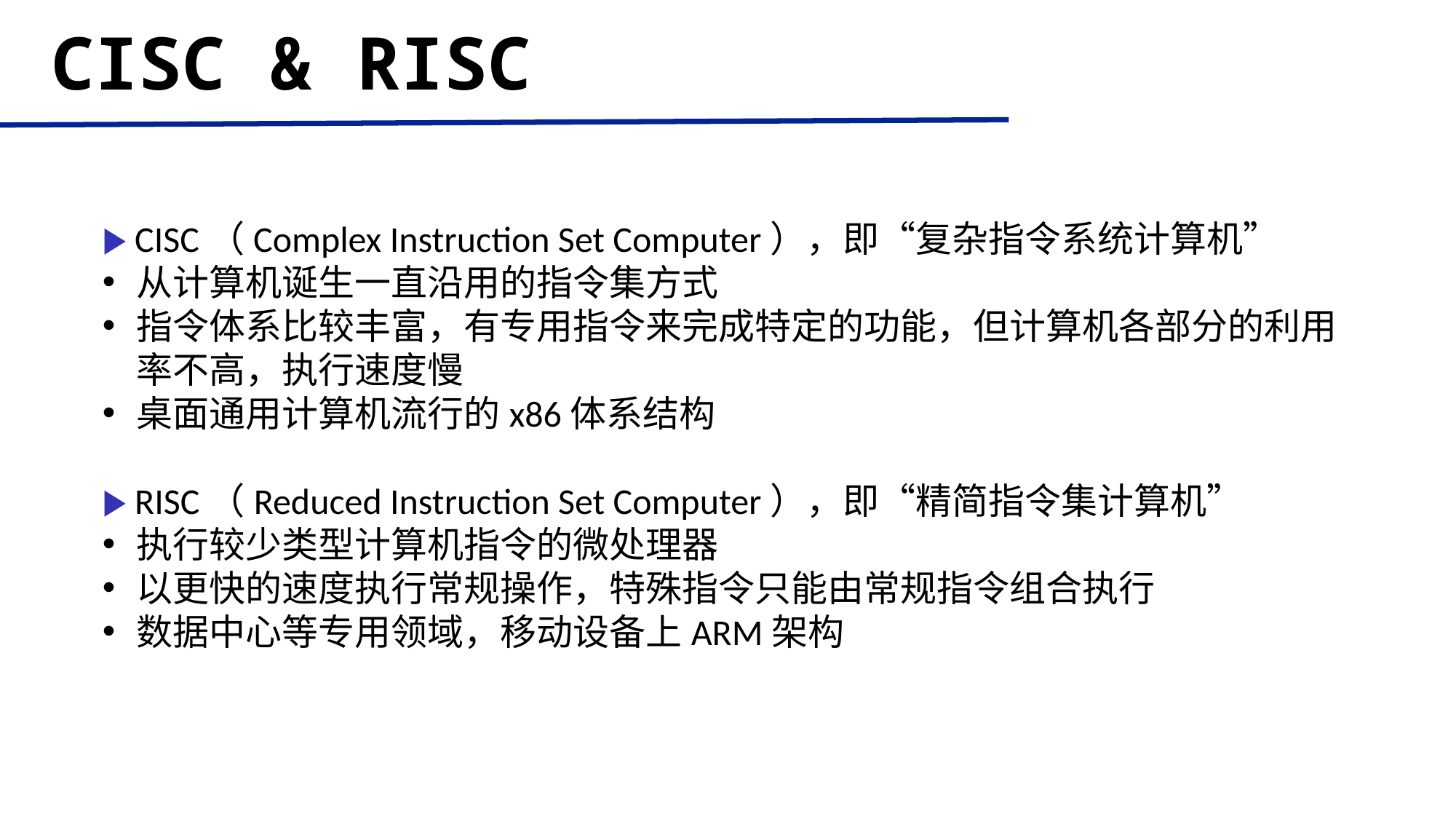

# CISC & RISC
▶ CISC（Complex Instruction Set Computer），即“复杂指令系统计算机”
从计算机诞生一直沿用的指令集方式
指令体系比较丰富，有专用指令来完成特定的功能，但计算机各部分的利用率不高，执行速度慢
桌面通用计算机流行的x86体系结构

▶ RISC（Reduced Instruction Set Computer），即“精简指令集计算机”
执行较少类型计算机指令的微处理器
以更快的速度执行常规操作，特殊指令只能由常规指令组合执行
数据中心等专用领域，移动设备上ARM架构